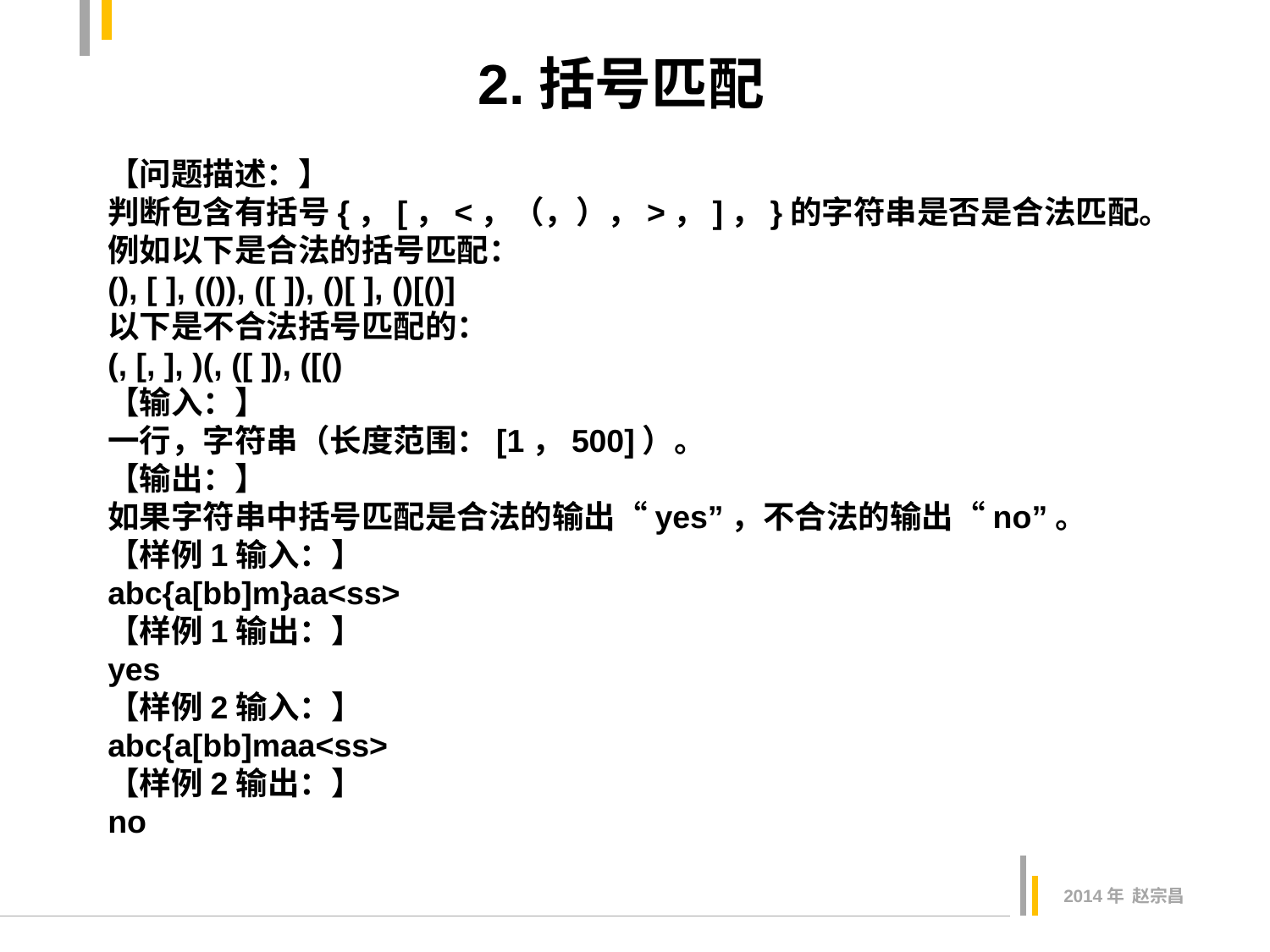

2.括号匹配
【问题描述：】
判断包含有括号{，[，<，（，），>，]，}的字符串是否是合法匹配。
例如以下是合法的括号匹配：
(), [ ], (()), ([ ]), ()[ ], ()[()]
以下是不合法括号匹配的：
(, [, ], )(, ([ ]), ([()
【输入：】
一行，字符串（长度范围：[1，500]）。
【输出：】
如果字符串中括号匹配是合法的输出“yes”，不合法的输出“no”。
【样例1输入：】
abc{a[bb]m}aa<ss>
【样例1输出：】
yes
【样例2输入：】
abc{a[bb]maa<ss>
【样例2输出：】
no